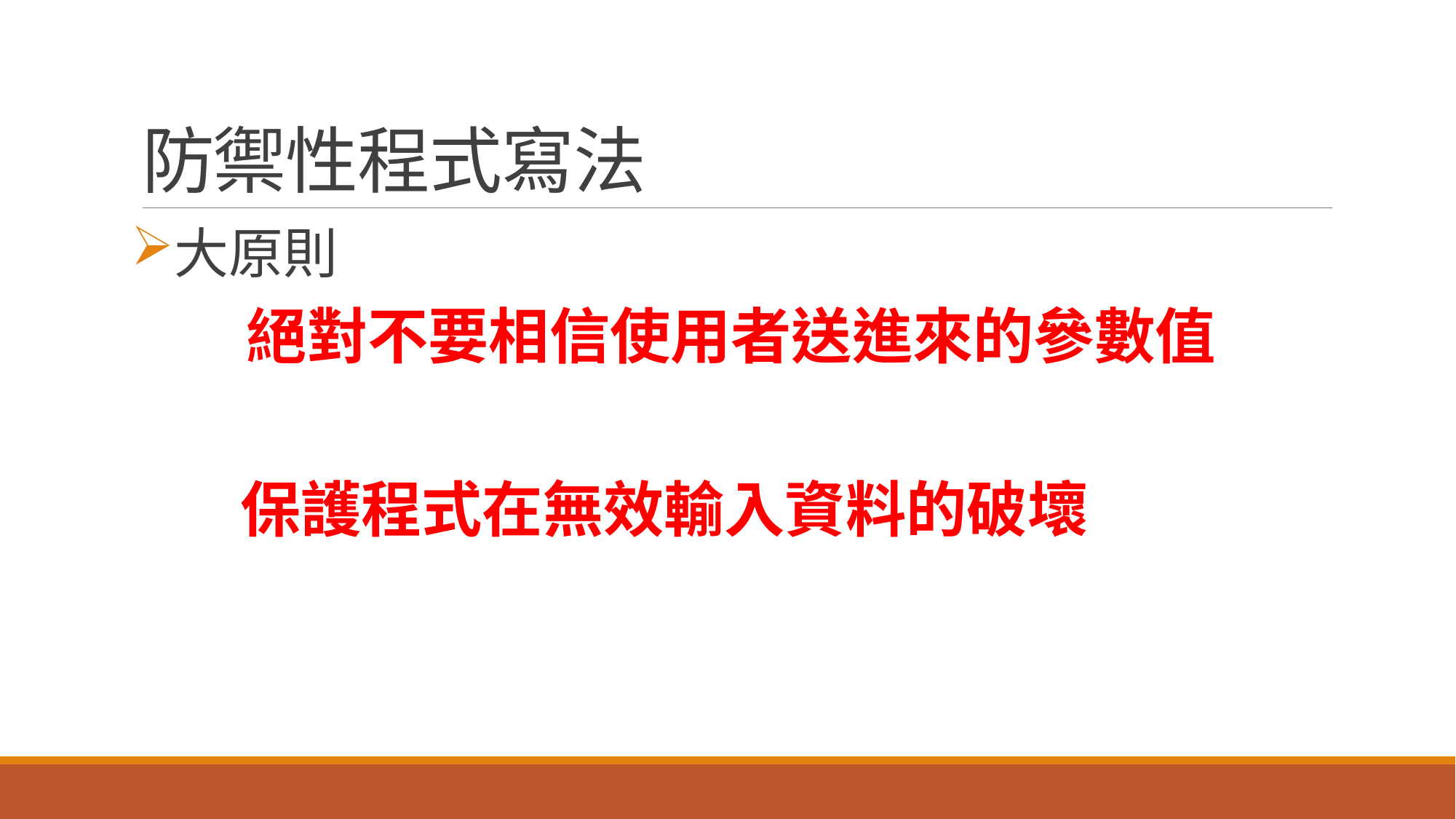

# 防禦性程式寫法
大原則
絕對不要相信使用者送進來的參數值

	保護程式在無效輸入資料的破壞